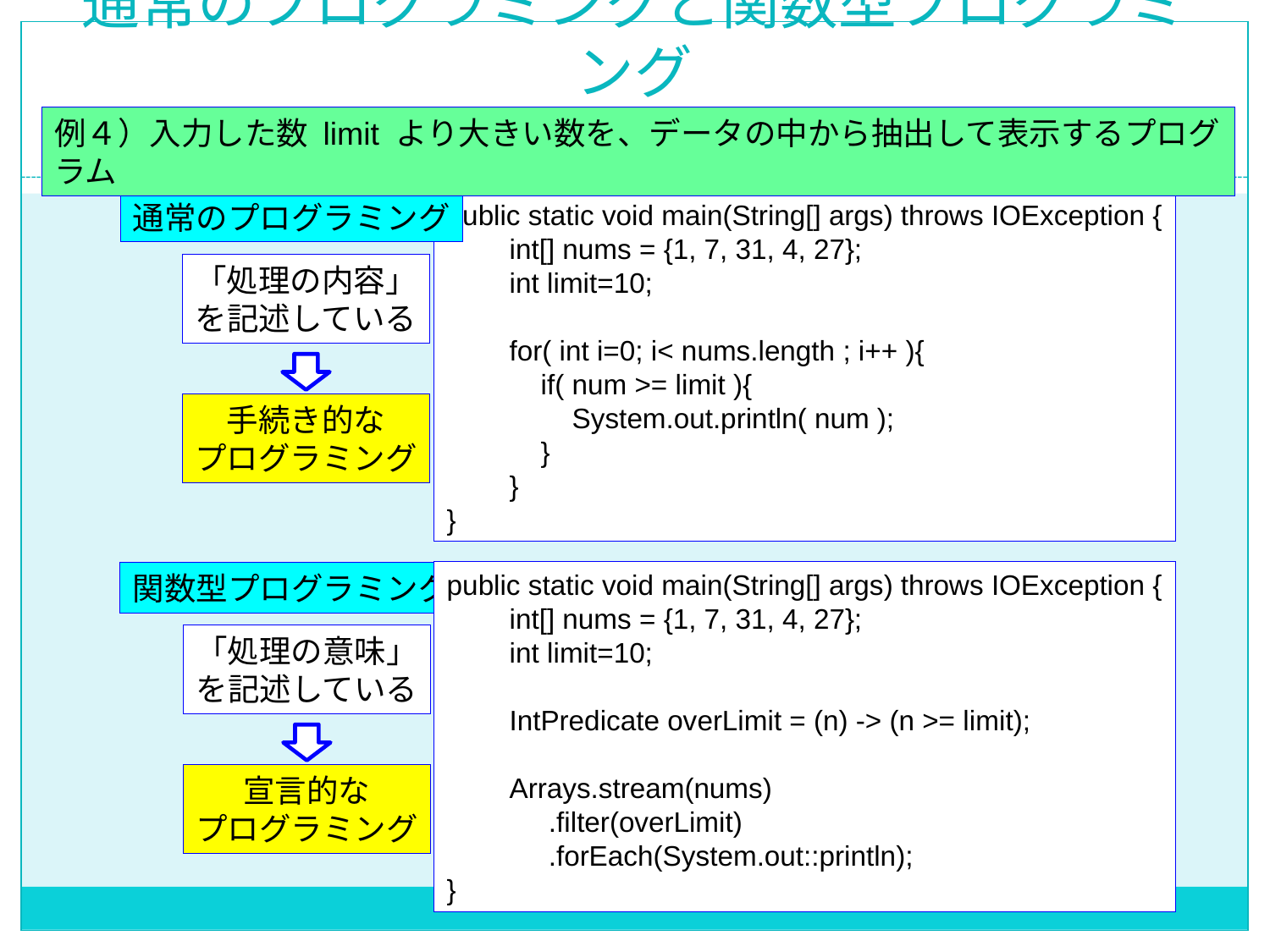

# 通常のプログラミングと関数型プログラミング
例４）入力した数 limit より大きい数を、データの中から抽出して表示するプログラム
通常のプログラミング
public static void main(String[] args) throws IOException {
        int[] nums = {1, 7, 31, 4, 27};
        int limit=10;

        for( int i=0; i< nums.length ; i++ ){
            if( num >= limit ){
                System.out.println( num );
            }
        }
}
「処理の内容」
を記述している

手続き的な
プログラミング
public static void main(String[] args) throws IOException {
        int[] nums = {1, 7, 31, 4, 27};
        int limit=10;

        IntPredicate overLimit = (n) -> (n >= limit);

        Arrays.stream(nums)
             .filter(overLimit)
             .forEach(System.out::println);
}
関数型プログラミング
「処理の意味」
を記述している

宣言的な
プログラミング